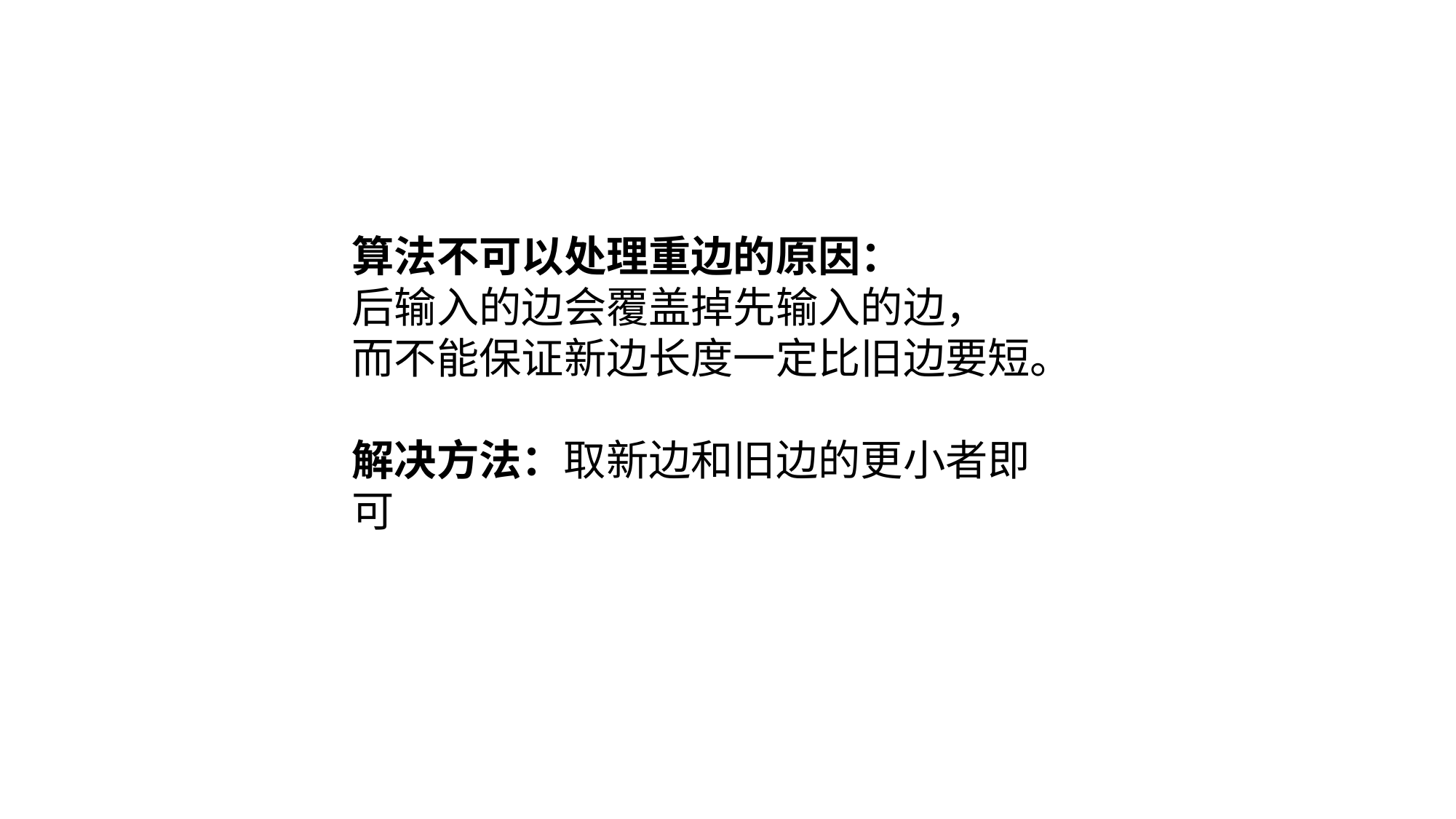

算法不可以处理重边的原因：
后输入的边会覆盖掉先输入的边，
而不能保证新边长度一定比旧边要短。

解决方法：取新边和旧边的更小者即可